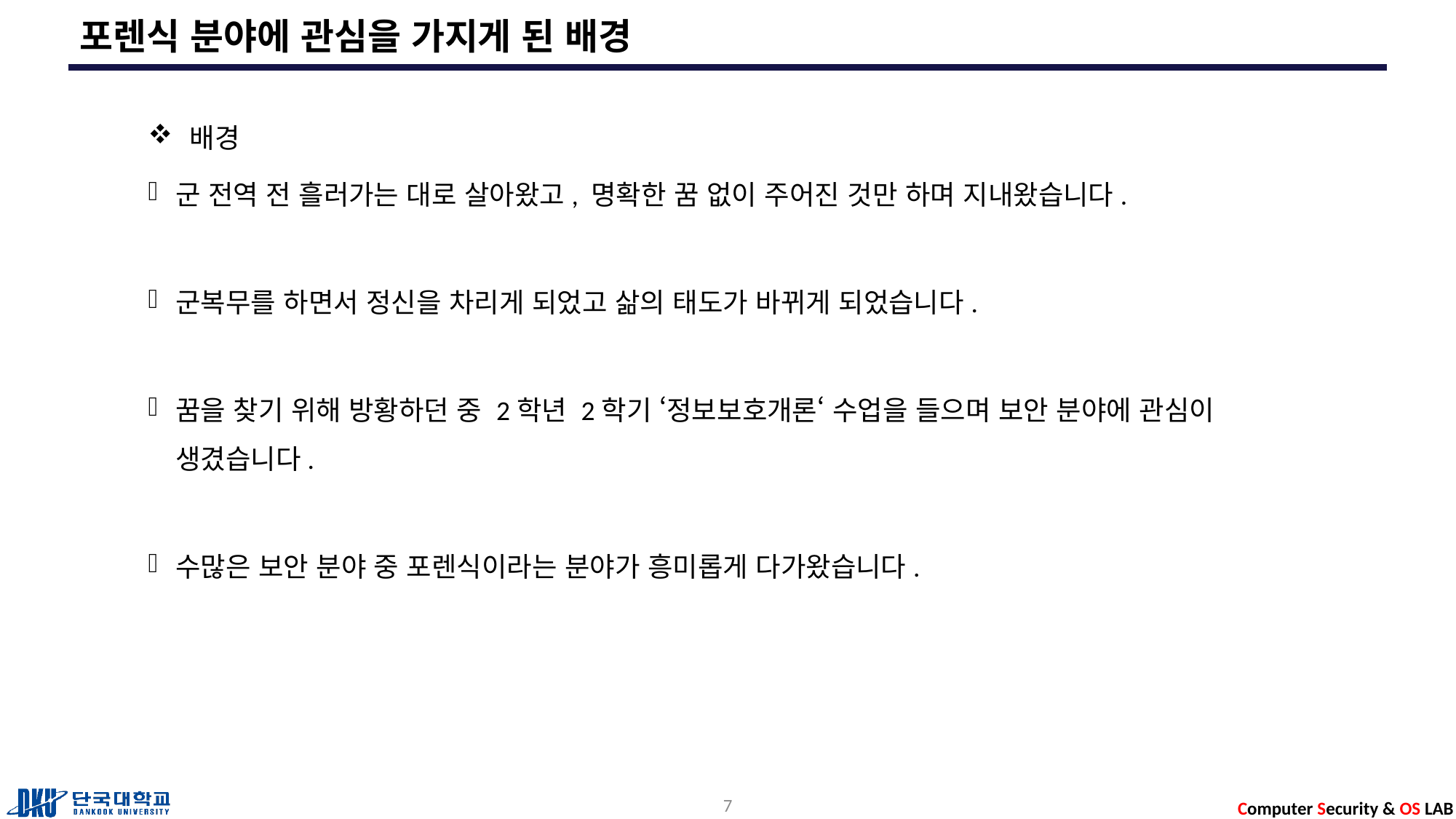

# 포렌식 분야에 관심을 가지게 된 배경
 배경
군 전역 전 흘러가는 대로 살아왔고, 명확한 꿈 없이 주어진 것만 하며 지내왔습니다.

군복무를 하면서 정신을 차리게 되었고 삶의 태도가 바뀌게 되었습니다.

꿈을 찾기 위해 방황하던 중 2학년 2학기 ‘정보보호개론‘ 수업을 들으며 보안 분야에 관심이 생겼습니다.

수많은 보안 분야 중 포렌식이라는 분야가 흥미롭게 다가왔습니다.
7